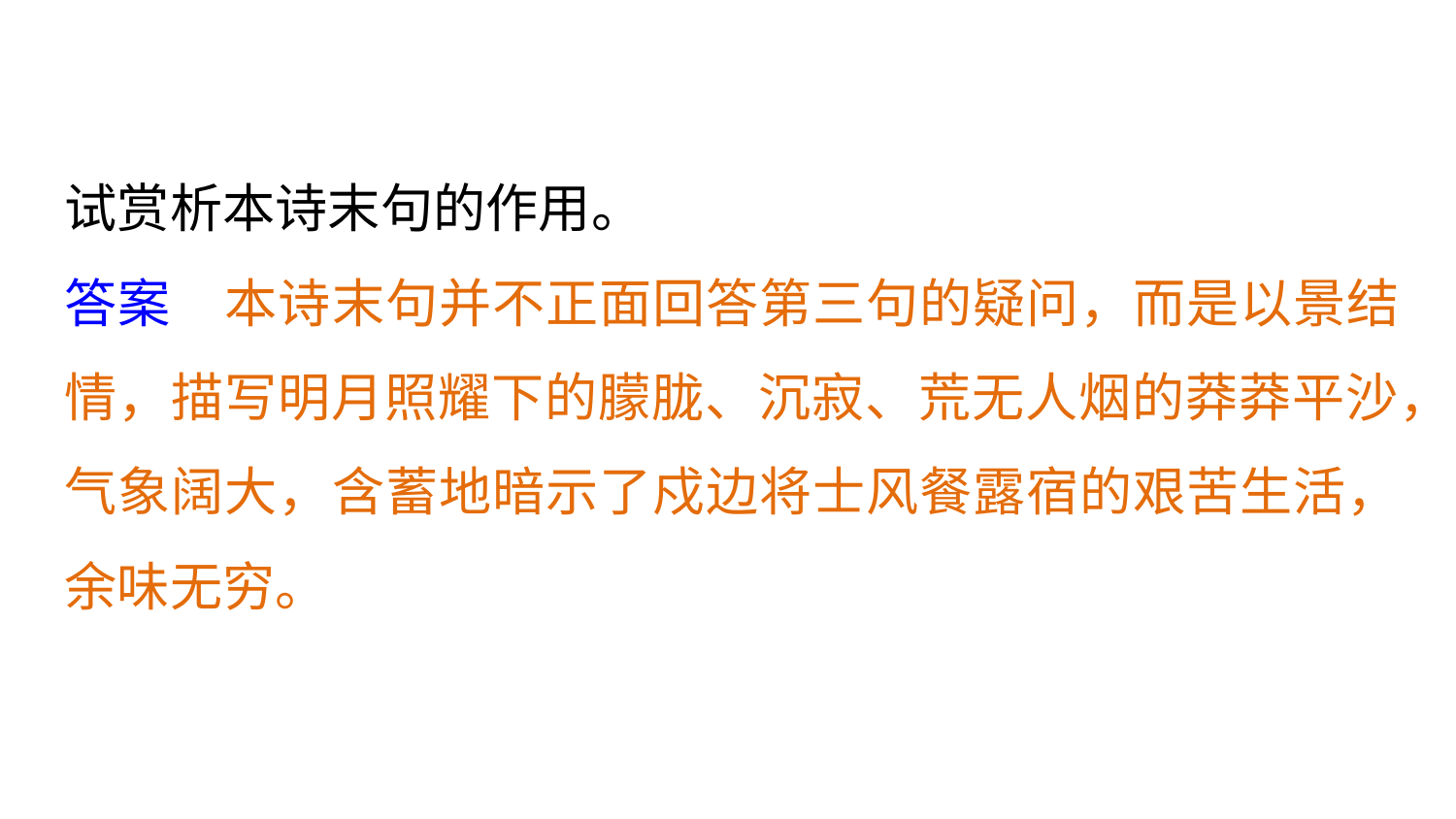

试赏析本诗末句的作用。
答案　本诗末句并不正面回答第三句的疑问，而是以景结情，描写明月照耀下的朦胧、沉寂、荒无人烟的莽莽平沙，气象阔大，含蓄地暗示了戍边将士风餐露宿的艰苦生活，余味无穷。